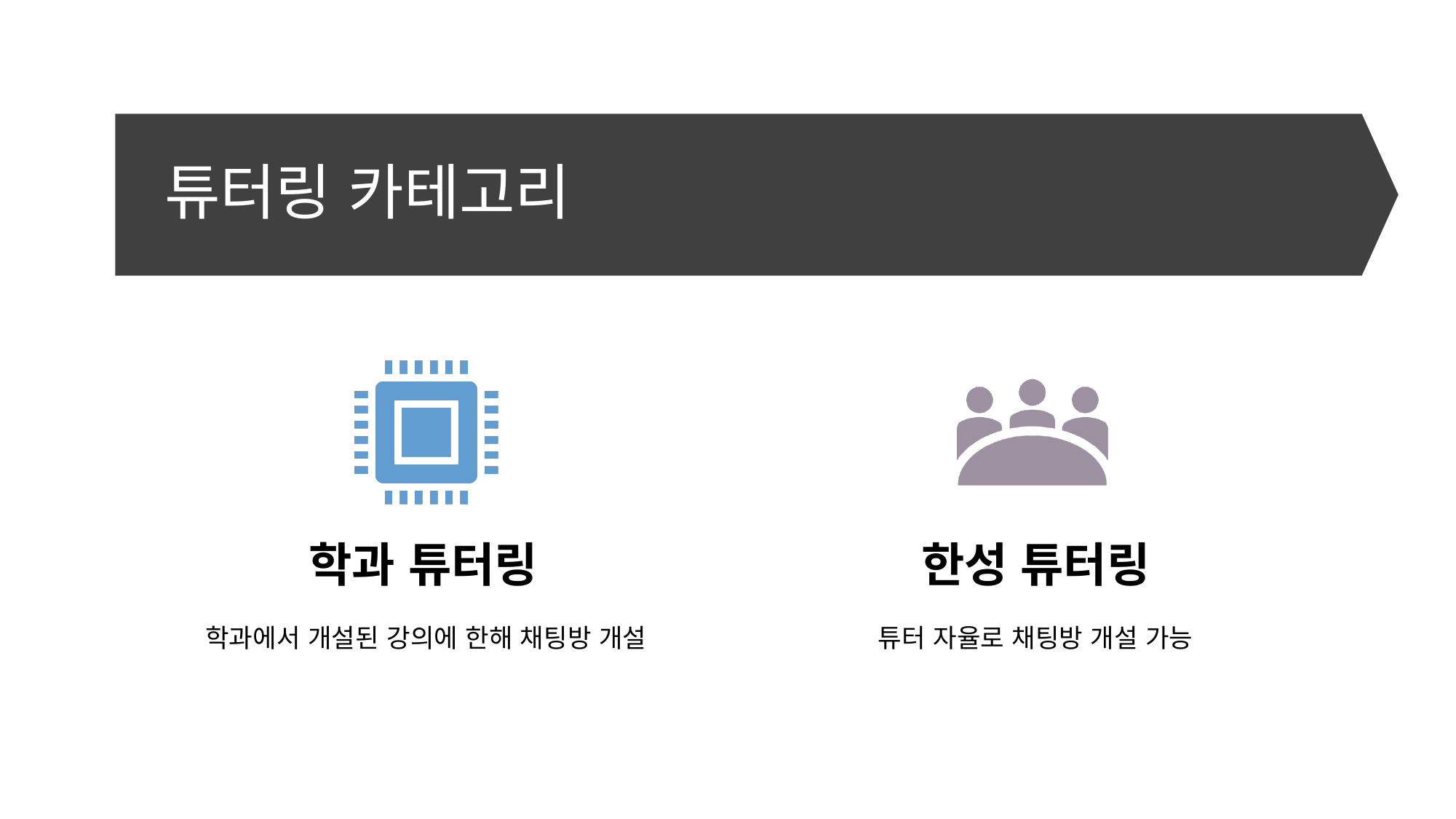

# 튜터링 카테고리
학과 튜터링
학과에서 개설된 강의에 한해 채팅방 개설
한성 튜터링
튜터 자율로 채팅방 개설 가능